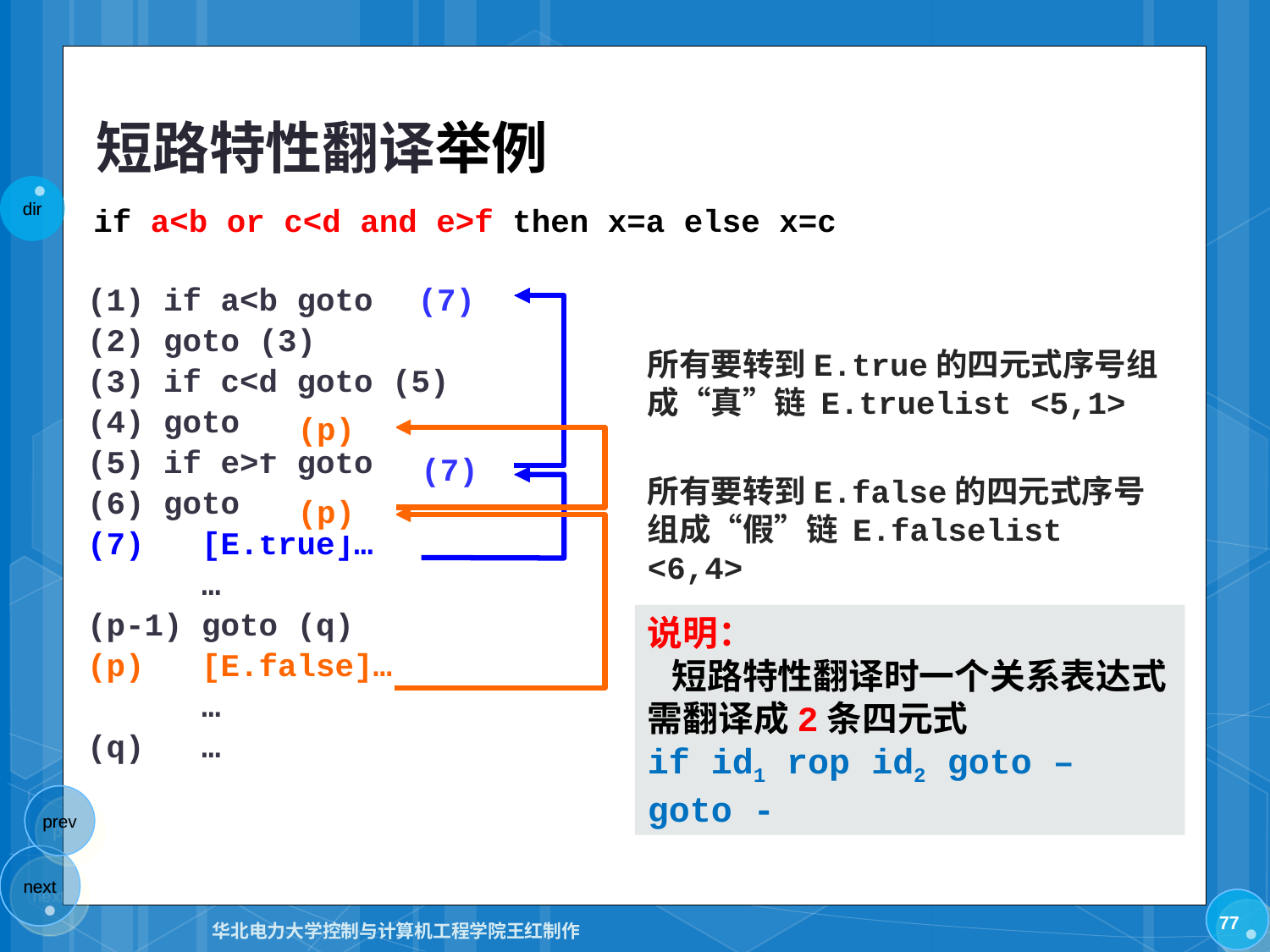

# 短路特性翻译举例
if a<b or c<d and e>f then x=a else x=c
(7)
(1) if a<b goto E.true
(2) goto (3)
(3) if c<d goto (5)
(4) goto E.false
(5) if e>f goto E.true
(6) goto E.false
(7)   [E.true]…
      …
(p-1) goto (q)
(p)   [E.false]…
      …
(q)   …

所有要转到E.true的四元式序号组成“真”链 E.truelist <5,1>

所有要转到E.false的四元式序号组成“假”链 E.falselist <6,4>
(p)

(7)

(p)

说明：
  短路特性翻译时一个关系表达式需翻译成2条四元式
if id1 rop id2 goto –
goto -
77
华北电力大学控制与计算机工程学院王红制作